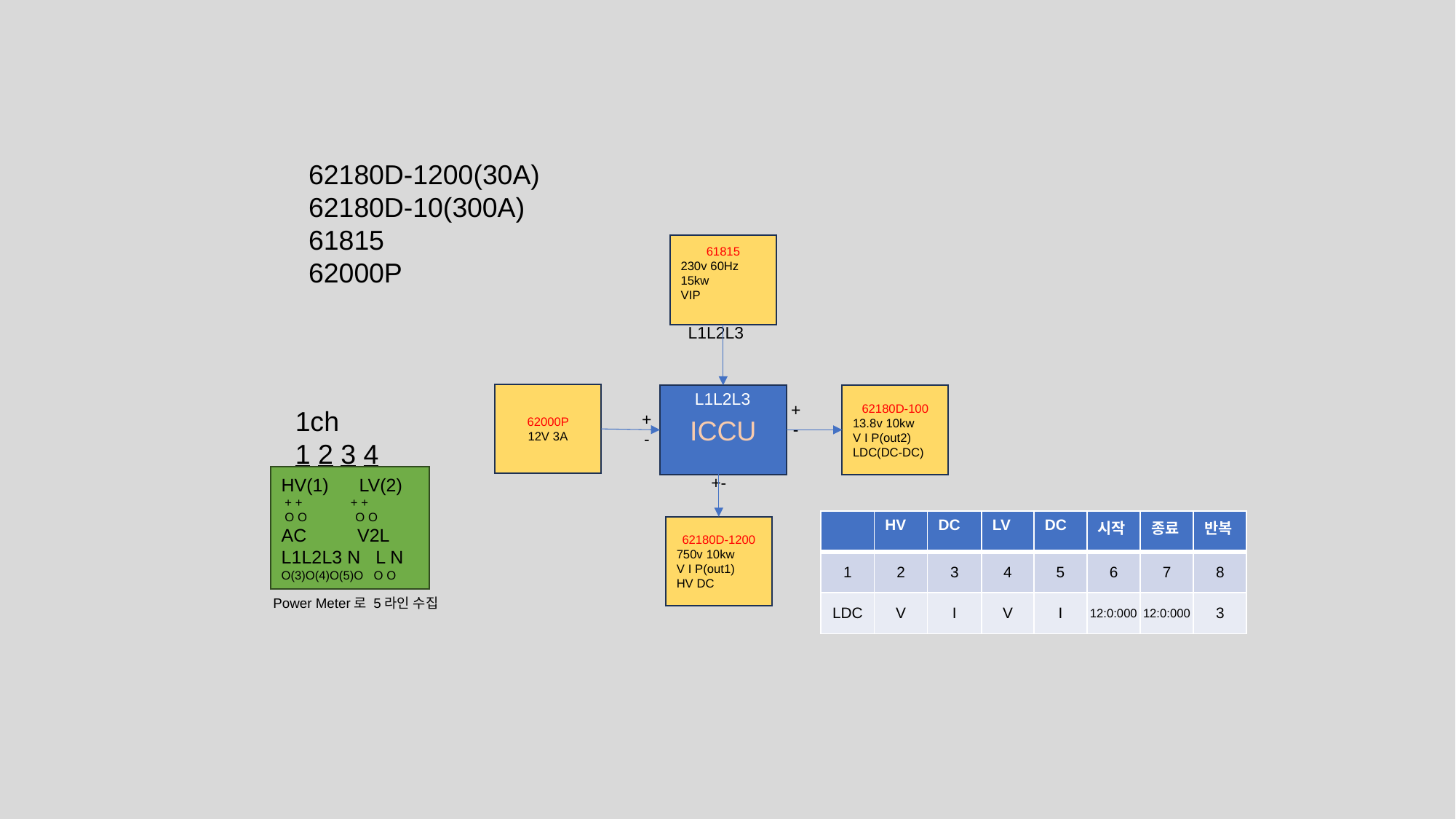

62180D-1200(30A)
62180D-10(300A)
61815
62000P
61815
230v 60Hz 15kw
VIP

L1L2L3
L1L2L3
62000P
12V 3A
ICCU
62180D-100
13.8v 10kw
V I P(out2)
LDC(DC-DC)
+
-
1ch
1 2 3 4

+
-
HV(1)      LV(2)
 + +              + +
 O O              O O
AC          V2L
L1L2L3 N   L N
O(3)O(4)O(5)O   O O
+-
|  | HV | DC | LV | DC | 시작 | 종료 | 반복 |
| --- | --- | --- | --- | --- | --- | --- | --- |
| 1 | 2 | 3 | 4 | 5 | 6 | 7 | 8 |
| LDC | V | I | V | I | 12:0:000 | 12:0:000 | 3 |
62180D-1200
750v 10kw
V I P(out1)
HV DC
Power Meter로 5라인 수집